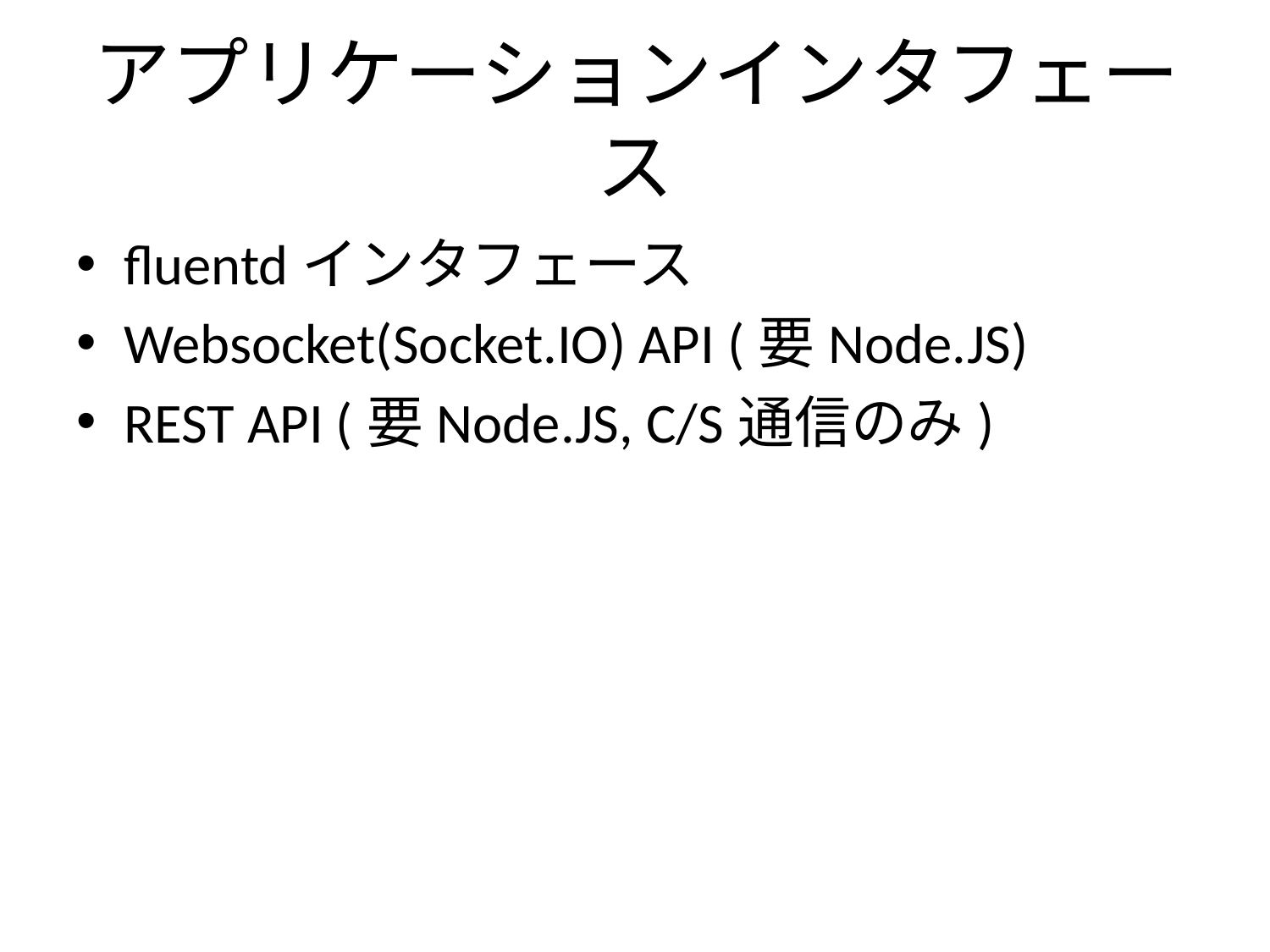

# アプリケーションインタフェース
fluentdインタフェース
Websocket(Socket.IO) API (要Node.JS)
REST API (要Node.JS, C/S通信のみ)